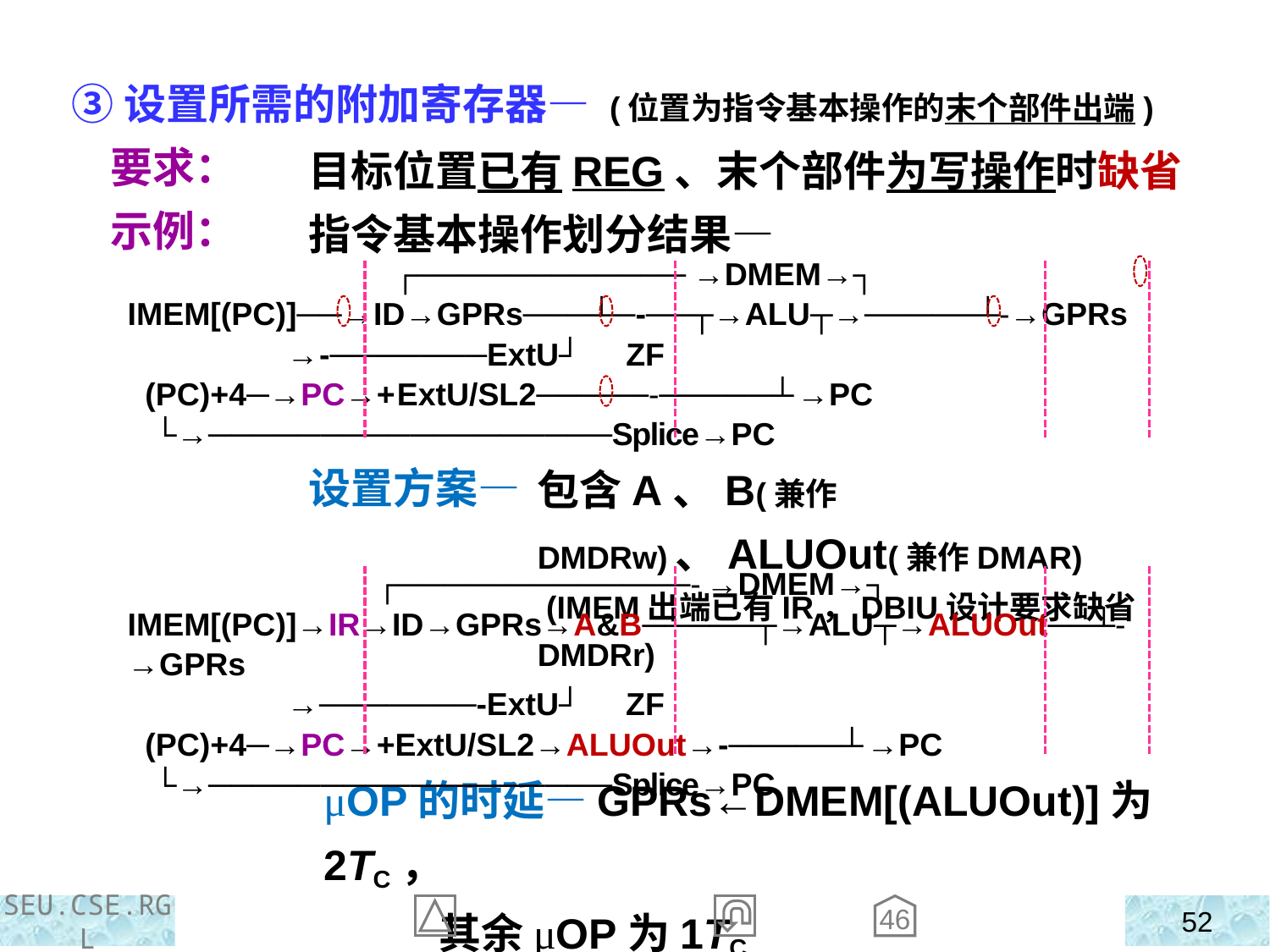

③设置所需的附加寄存器— (位置为指令基本操作的末个部件出端)
       要求：
       示例：

目标位置已有REG、末个部件为写操作时缺省
指令基本操作划分结果—

设置方案—
                              ┌────────────→DMEM→┐
IMEM[(PC)]──→ID→GPRs───┴─-──┬→ALU┬→─────┴-→GPRs
                  →-───────ExtU┘     ZF
  (PC)+4─→PC→+ExtU/SL2─────-─────┴→PC
   └→──────────────────Splice→PC

包含A、B(兼作DMDRw)、ALUOut(兼作DMAR)
 (IMEM出端已有IR，DBIU设计要求缺省DMDRr)
                           ┌─────────────-→DMEM→┐
IMEM[(PC)]→IR→ID→GPRs→A&B─────┬→ALU┬→ALUOut──┴-→GPRs
                  →───────-ExtU┘     ZF
  (PC)+4─→PC→­­+ExtU/SL2→ALUOut→-─────┴→PC
   └→──────────────────Splice→PC
μOP的时延—GPRs←DMEM[(ALUOut)]为2TC，
           其余μOP为1TC

46
SEU.CSE.RGL
52